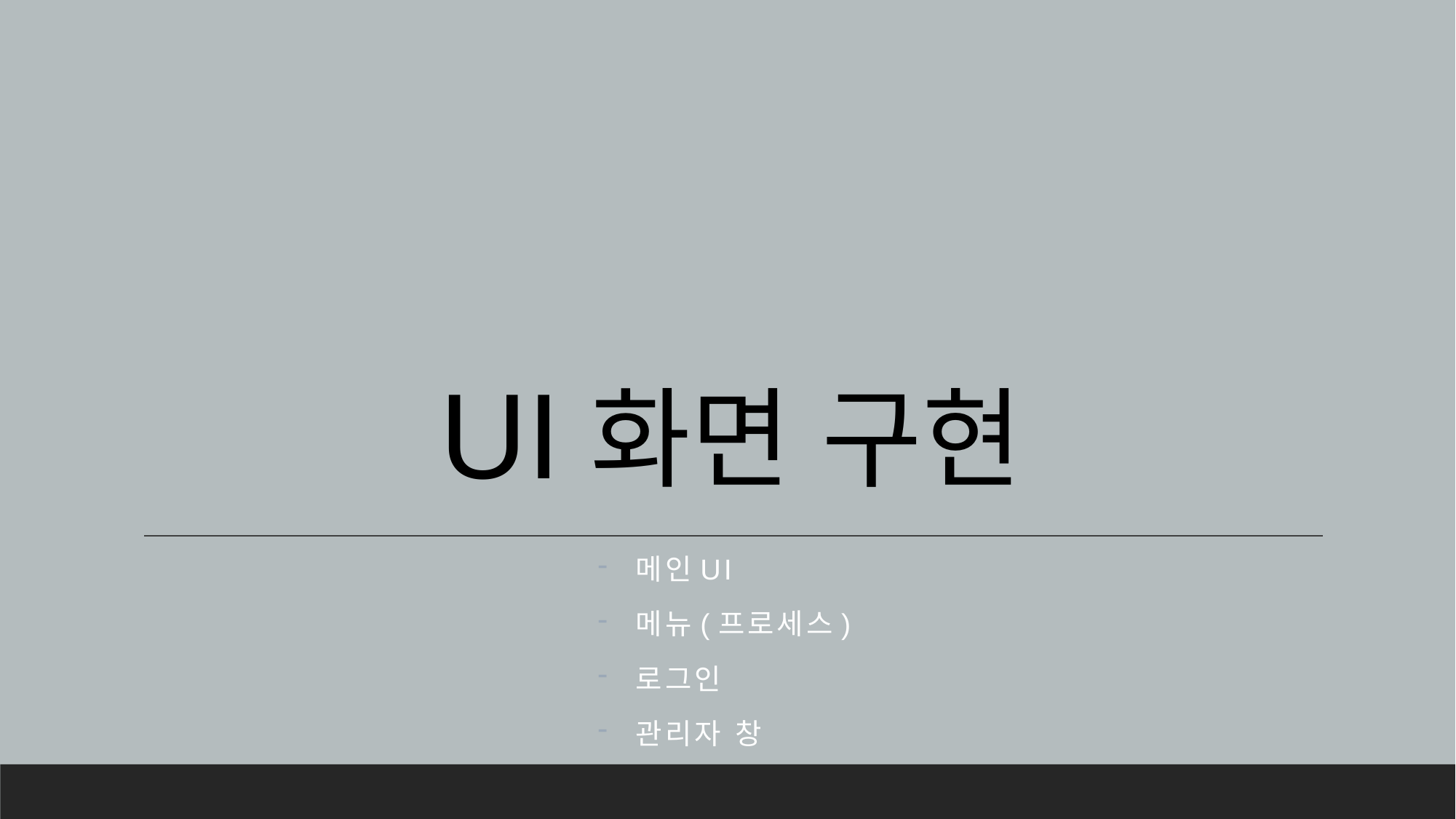

UI화면 구현
메인UI
메뉴(프로세스)
로그인
관리자 창